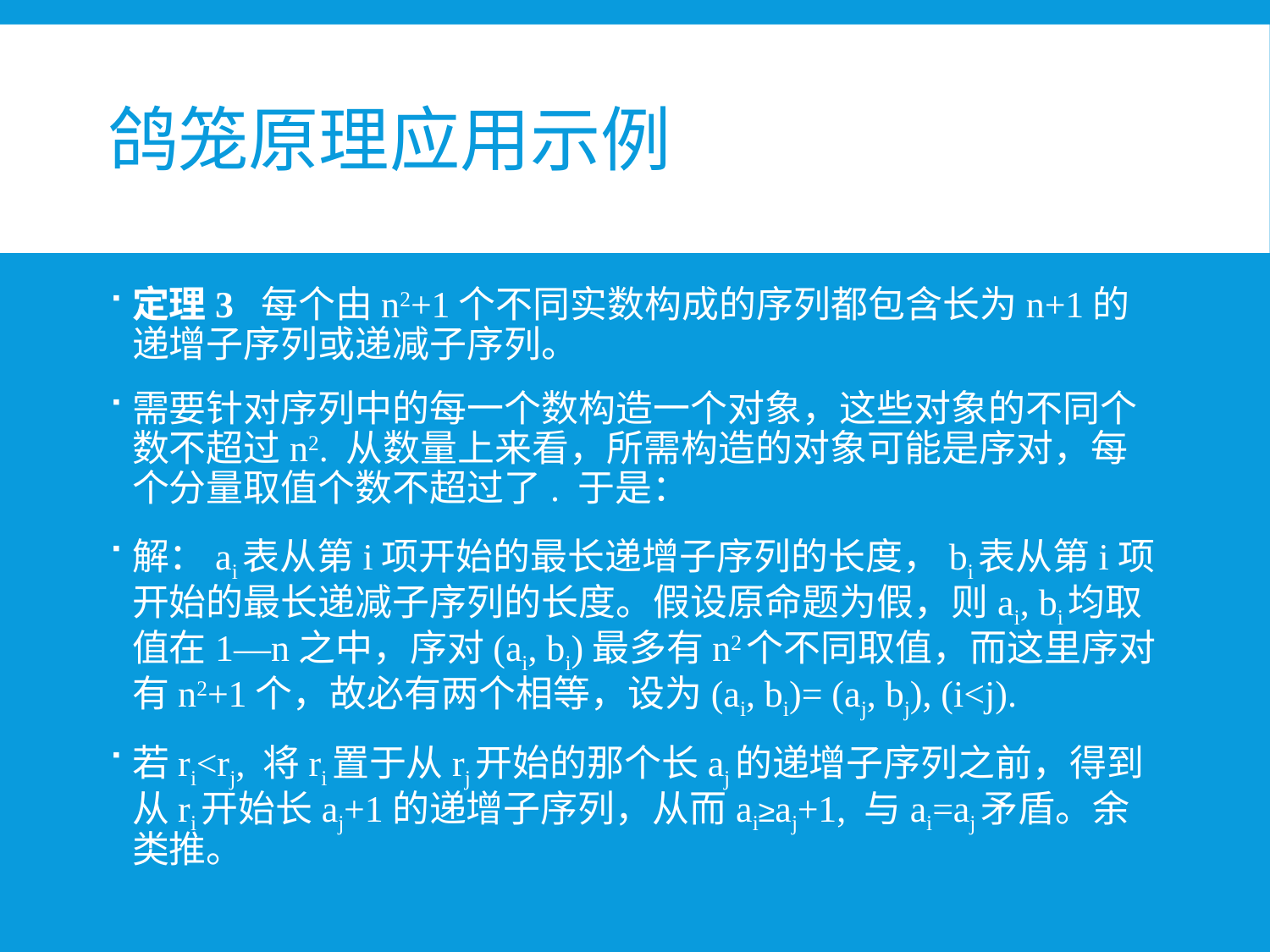

# 鸽笼原理应用示例
定理3  每个由n2+1个不同实数构成的序列都包含长为n+1的递增子序列或递减子序列。
需要针对序列中的每一个数构造一个对象，这些对象的不同个数不超过n2. 从数量上来看，所需构造的对象可能是序对，每个分量取值个数不超过了. 于是：
解：ai表从第i项开始的最长递增子序列的长度，bi表从第i项开始的最长递减子序列的长度。假设原命题为假，则ai, bi均取值在1—n之中，序对(ai, bi)最多有n2个不同取值，而这里序对有n2+1个，故必有两个相等，设为(ai, bi)= (aj, bj), (i<j).
若ri<rj, 将ri置于从rj开始的那个长aj的递增子序列之前，得到从ri开始长aj+1的递增子序列，从而ai≥aj+1, 与ai=aj矛盾。余类推。